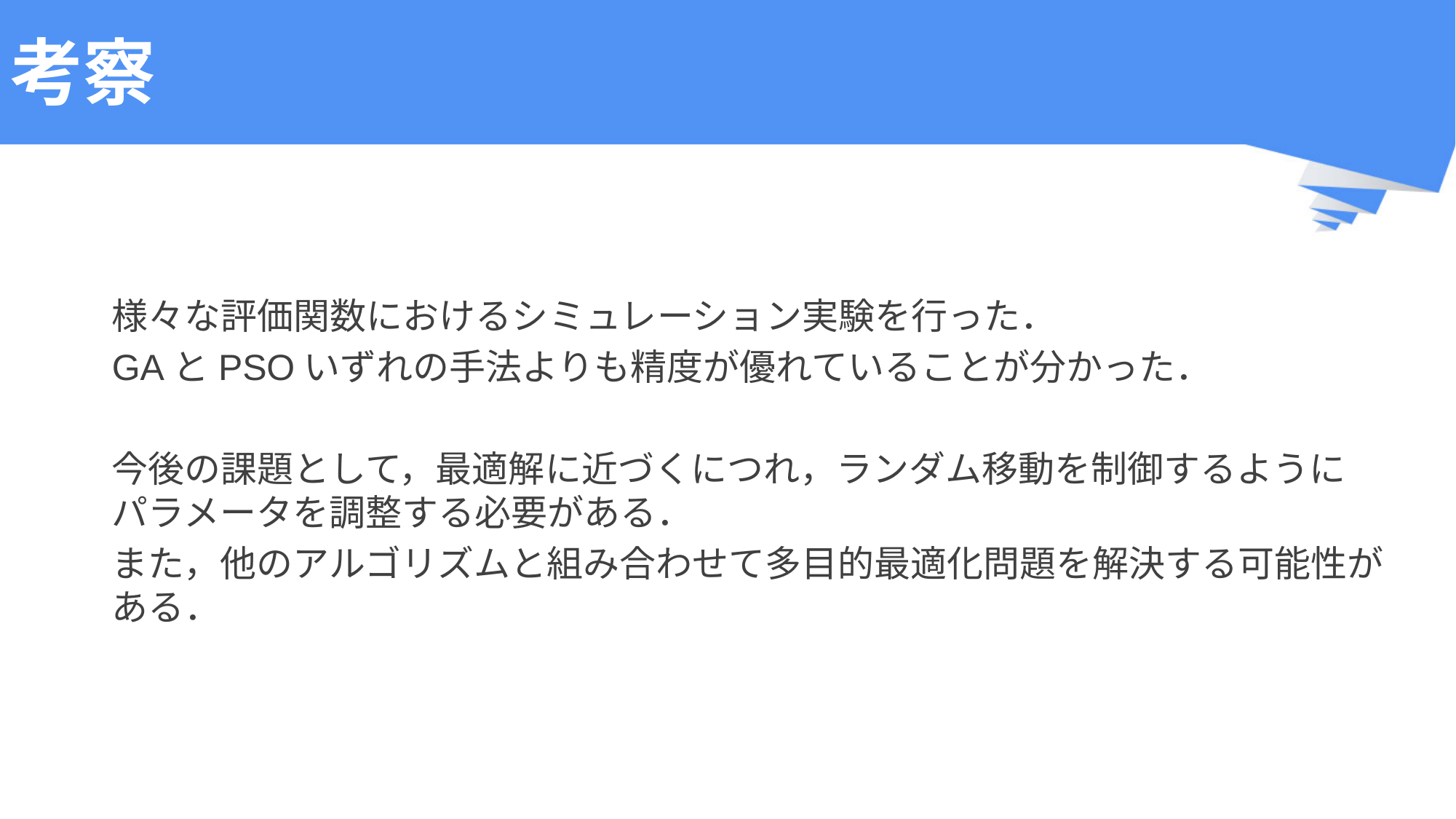

# 考察

様々な評価関数におけるシミュレーション実験を行った．
GAとPSOいずれの手法よりも精度が優れていることが分かった．

今後の課題として，最適解に近づくにつれ，ランダム移動を制御するように
パラメータを調整する必要がある．
また，他のアルゴリズムと組み合わせて多目的最適化問題を解決する可能性がある．